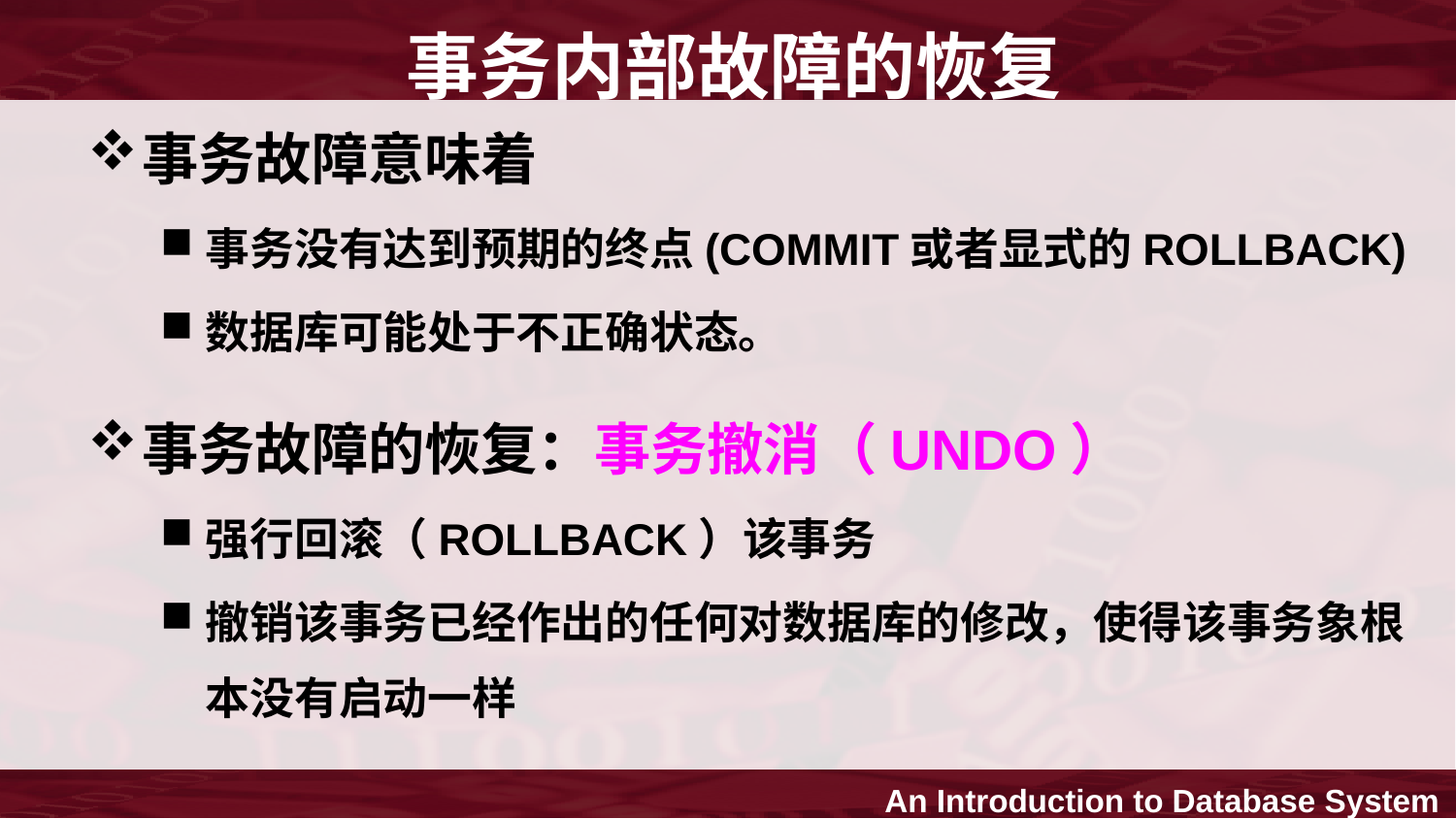

事务内部故障的恢复
事务故障意味着
事务没有达到预期的终点(COMMIT或者显式的ROLLBACK)
数据库可能处于不正确状态。
事务故障的恢复：事务撤消（UNDO）
强行回滚（ROLLBACK）该事务
撤销该事务已经作出的任何对数据库的修改，使得该事务象根本没有启动一样